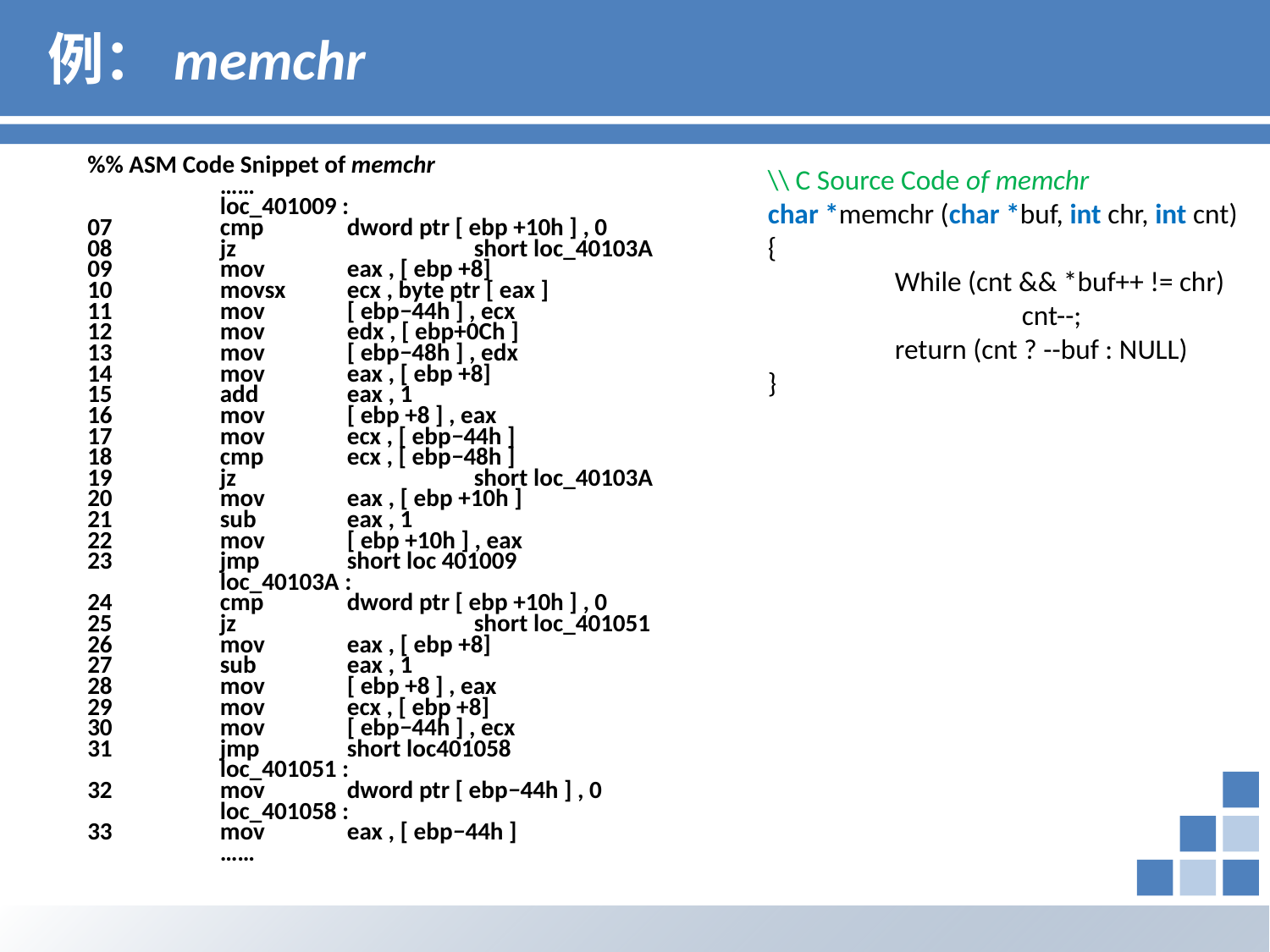

# 例：memchr

\\ C Source Code of memchr
char *memchr (char *buf, int chr, int cnt)
{
	While (cnt && *buf++ != chr)
		cnt--;
	return (cnt ? --buf : NULL)
}
%% ASM Code Snippet of memchr
	 ……
	 loc_401009 :
07	 cmp	 dword ptr [ ebp +10h ] , 0
08	 jz		 short loc_40103A
09	 mov	 eax , [ ebp +8]
10	 movsx	 ecx , byte ptr [ eax ]
11	 mov	 [ ebp−44h ] , ecx
12	 mov	 edx , [ ebp+0Ch ]
13	 mov	 [ ebp−48h ] , edx
14	 mov	 eax , [ ebp +8]
15	 add	 eax , 1
16	 mov	 [ ebp +8 ] , eax
17	 mov	 ecx , [ ebp−44h ]
18	 cmp	 ecx , [ ebp−48h ]
19	 jz		 short loc_40103A
20	 mov	 eax , [ ebp +10h ]
21	 sub	 eax , 1
22	 mov	 [ ebp +10h ] , eax
23	 jmp	 short loc 401009
	 loc_40103A :
24	 cmp	 dword ptr [ ebp +10h ] , 0
25	 jz		 short loc_401051
26	 mov	 eax , [ ebp +8]
27	 sub	 eax , 1
28	 mov	 [ ebp +8 ] , eax
29	 mov	 ecx , [ ebp +8]
30	 mov	 [ ebp−44h ] , ecx
31	 jmp	 short loc401058
	 loc_401051 :
32	 mov	 dword ptr [ ebp−44h ] , 0
	 loc_401058 :
33	 mov	 eax , [ ebp−44h ]
	 ……